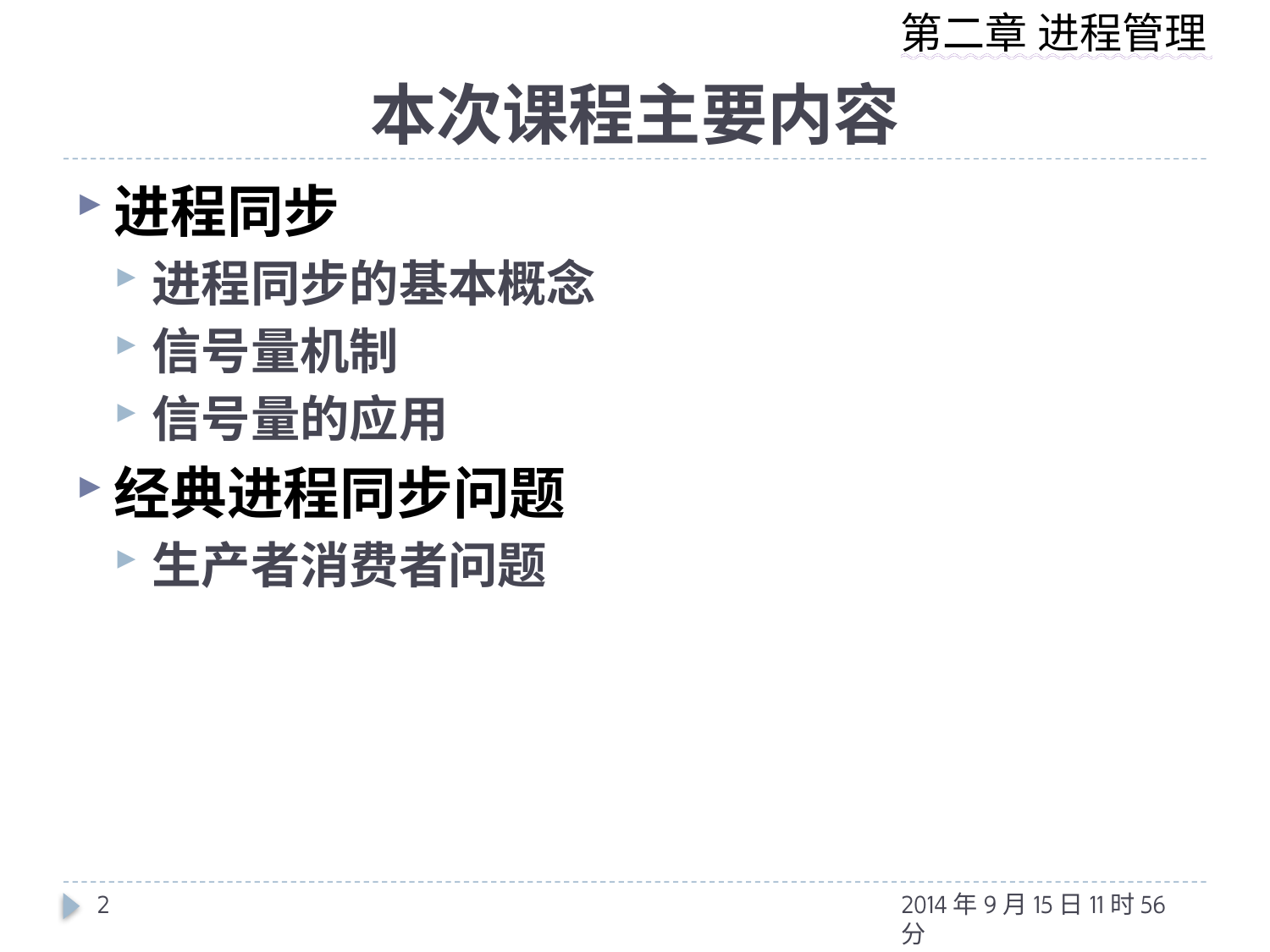

# 本次课程主要内容
进程同步
进程同步的基本概念
信号量机制
信号量的应用
经典进程同步问题
生产者消费者问题
2
2014年9月15日11时56分